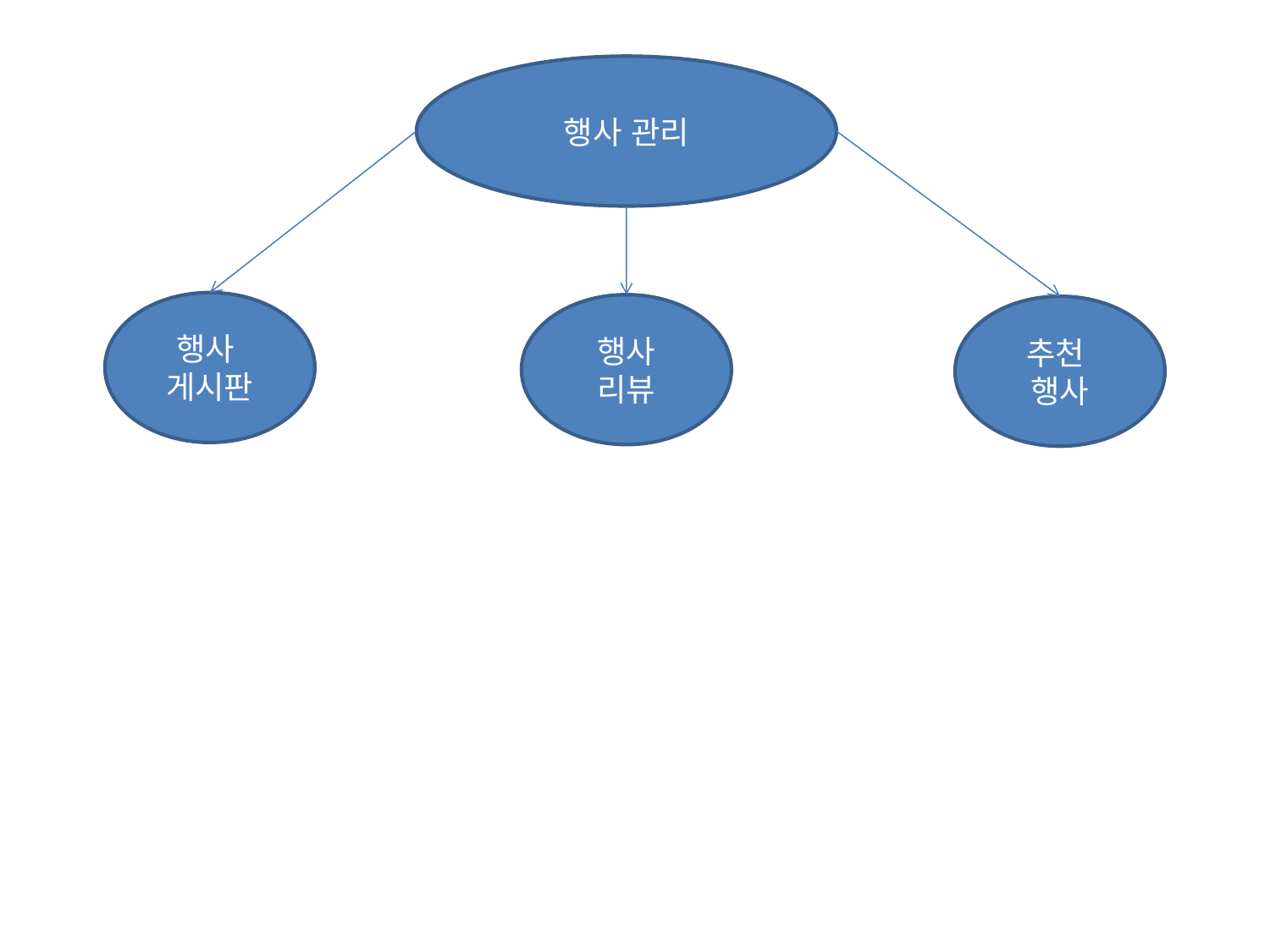

행사 관리
행사
게시판
행사
리뷰
추천
행사